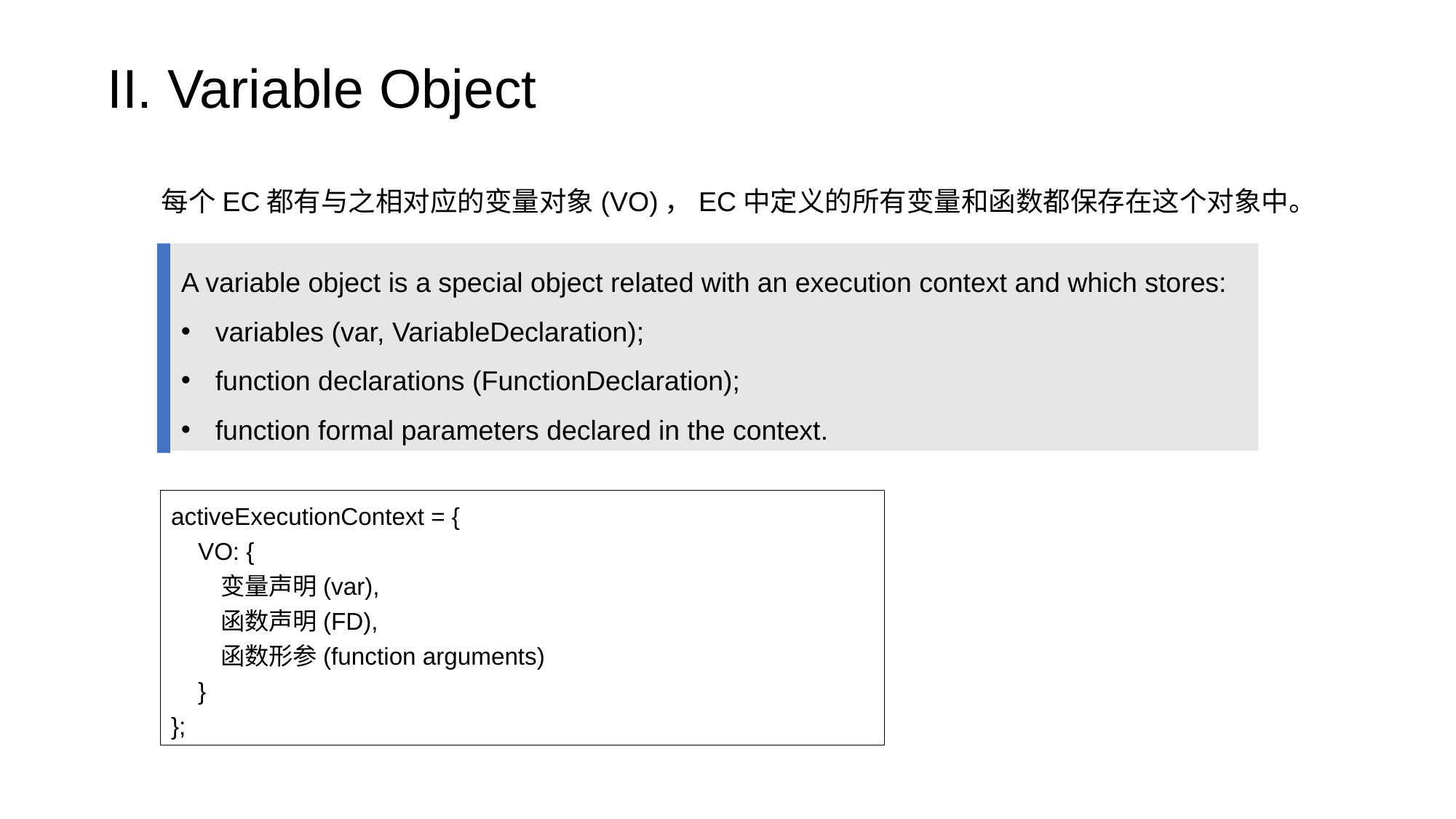

II. Variable Object
每个EC都有与之相对应的变量对象(VO)，EC中定义的所有变量和函数都保存在这个对象中。

A variable object is a special object related with an execution context and which stores:
variables (var, VariableDeclaration);
function declarations (FunctionDeclaration);
function formal parameters declared in the context.
activeExecutionContext = {
    VO: {
        变量声明(var),
        函数声明(FD),
        函数形参(function arguments)
    }
};